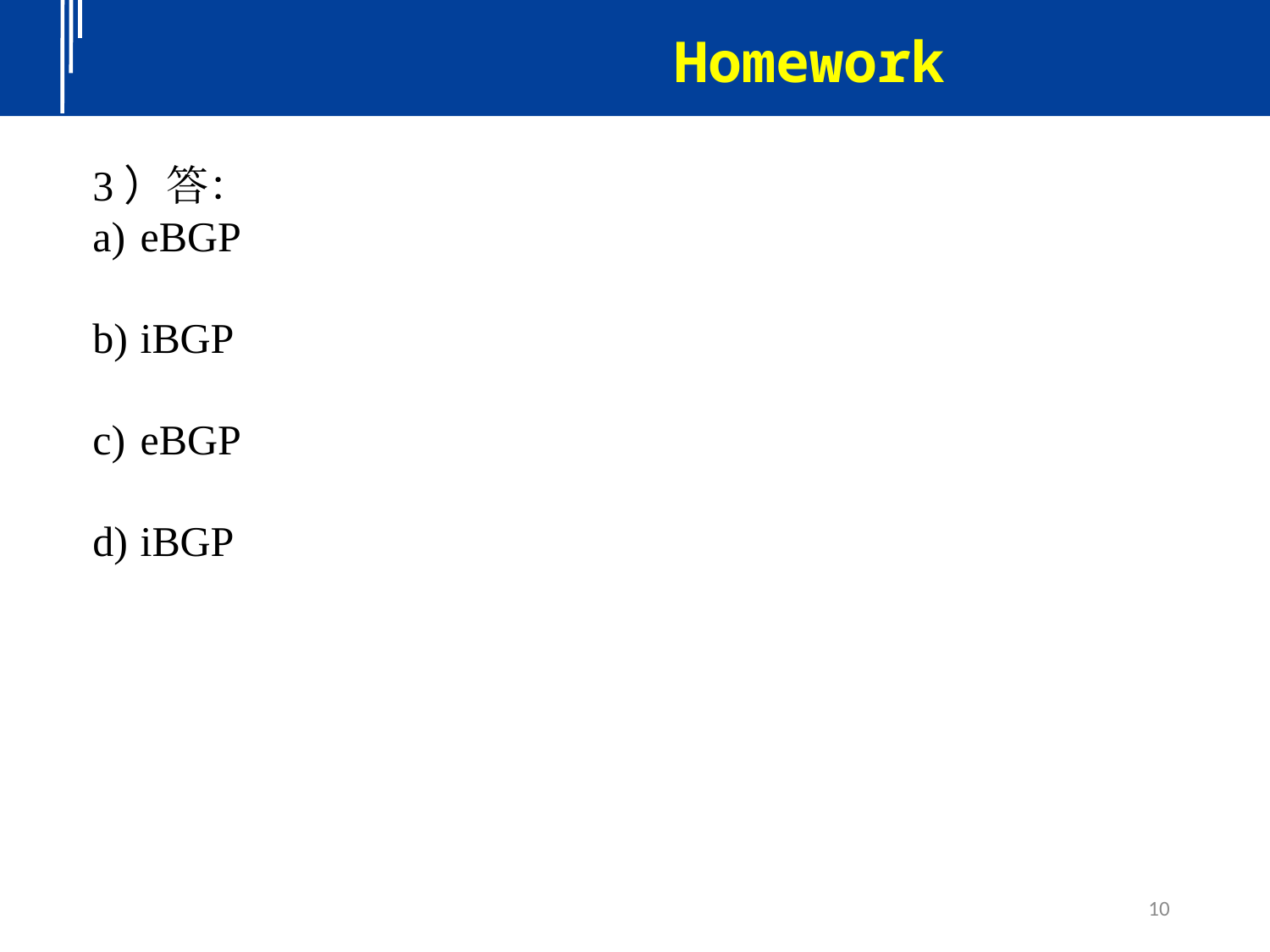

Homework
3）答：
eBGP

iBGP

eBGP

iBGP
10